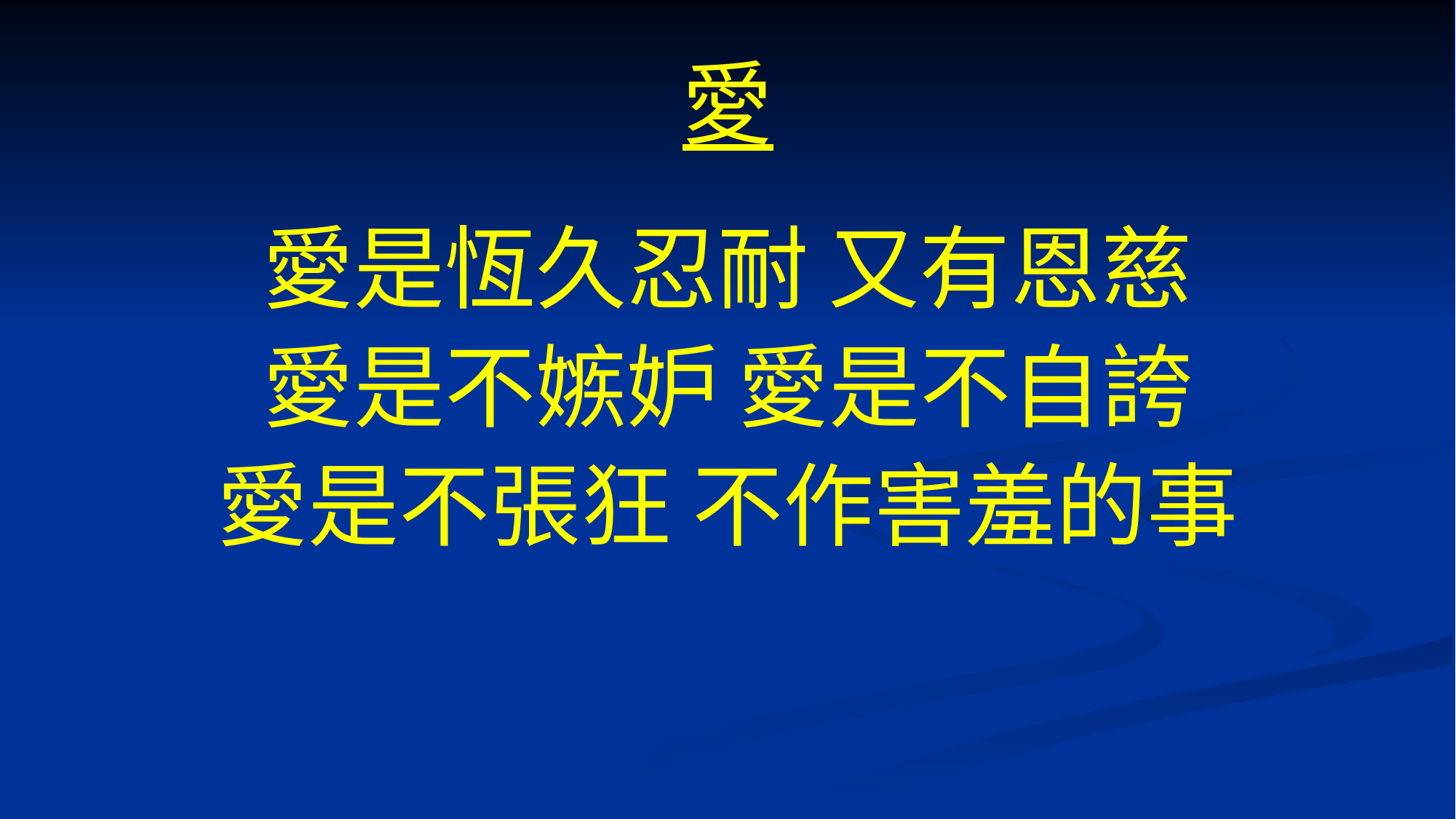

# 愛
愛是恆久忍耐 又有恩慈
愛是不嫉妒 愛是不自誇
愛是不張狂 不作害羞的事